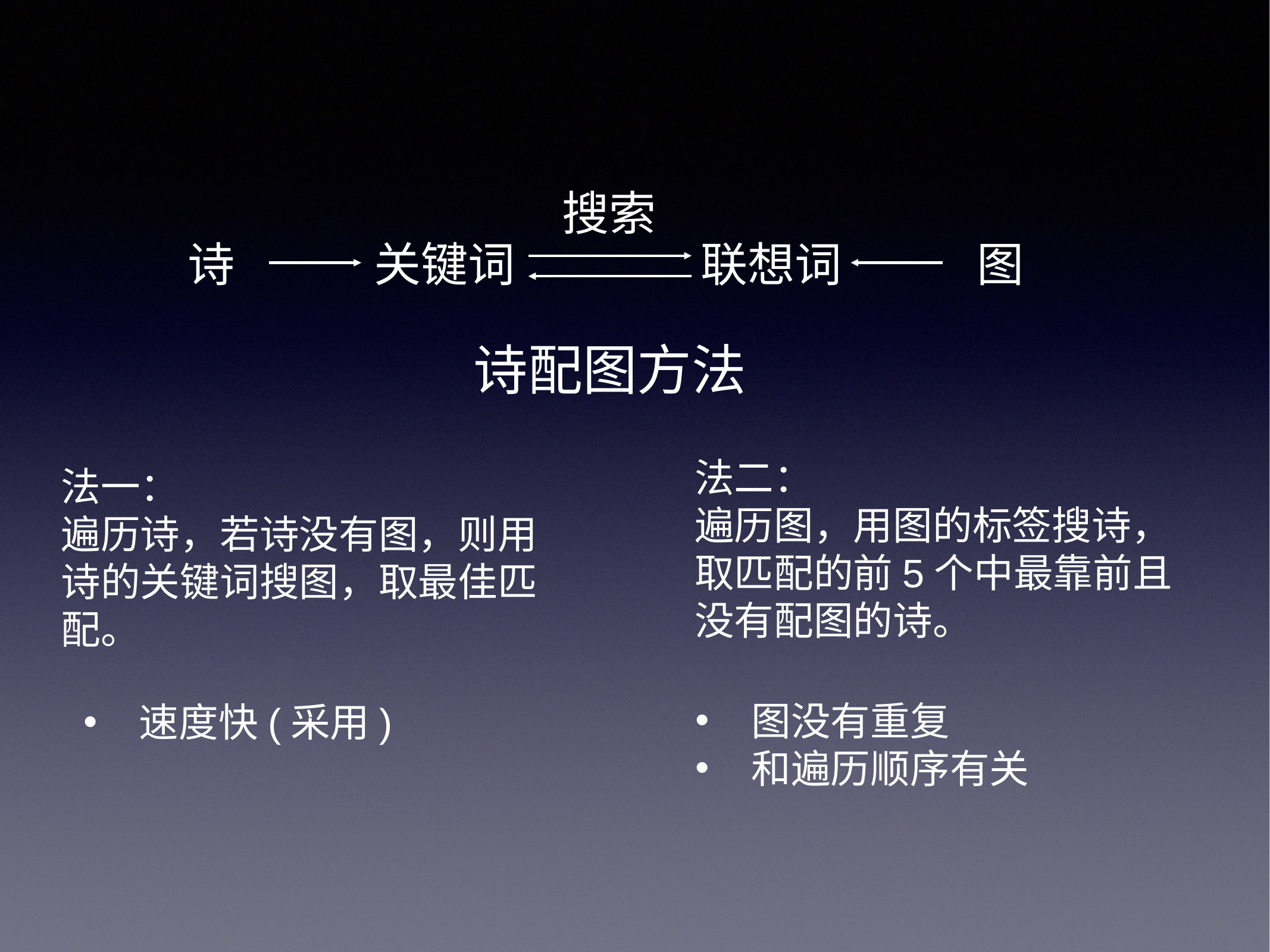

搜索
诗
关键词
联想词
图

诗配图方法
法二：
遍历图，用图的标签搜诗，取匹配的前5个中最靠前且没有配图的诗。
法一：
遍历诗，若诗没有图，则用诗的关键词搜图，取最佳匹配。
图没有重复
和遍历顺序有关
速度快(采用)